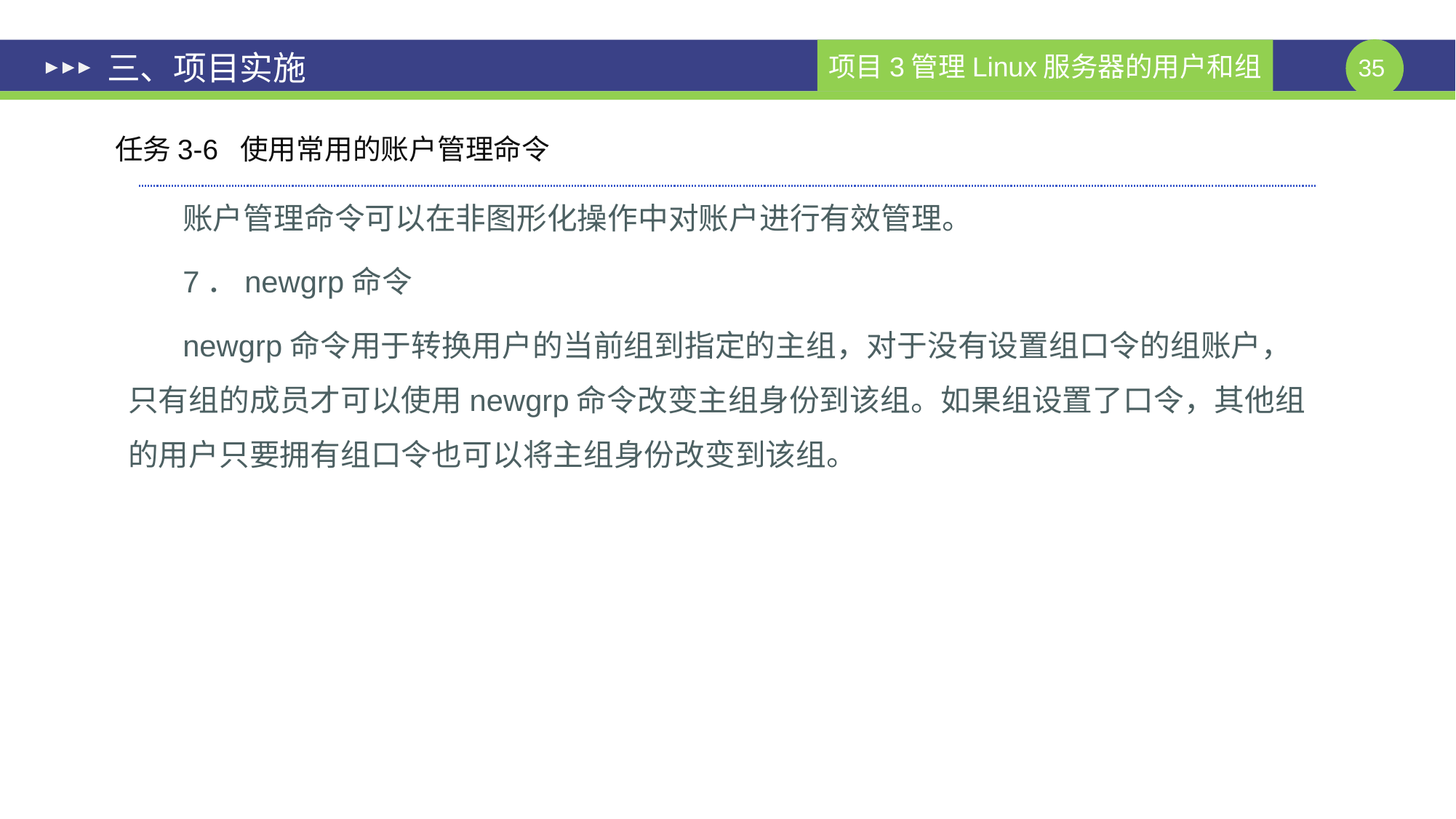

# 三、项目实施
任务3-6  使用常用的账户管理命令
账户管理命令可以在非图形化操作中对账户进行有效管理。
7．newgrp命令
newgrp命令用于转换用户的当前组到指定的主组，对于没有设置组口令的组账户，只有组的成员才可以使用newgrp命令改变主组身份到该组。如果组设置了口令，其他组的用户只要拥有组口令也可以将主组身份改变到该组。